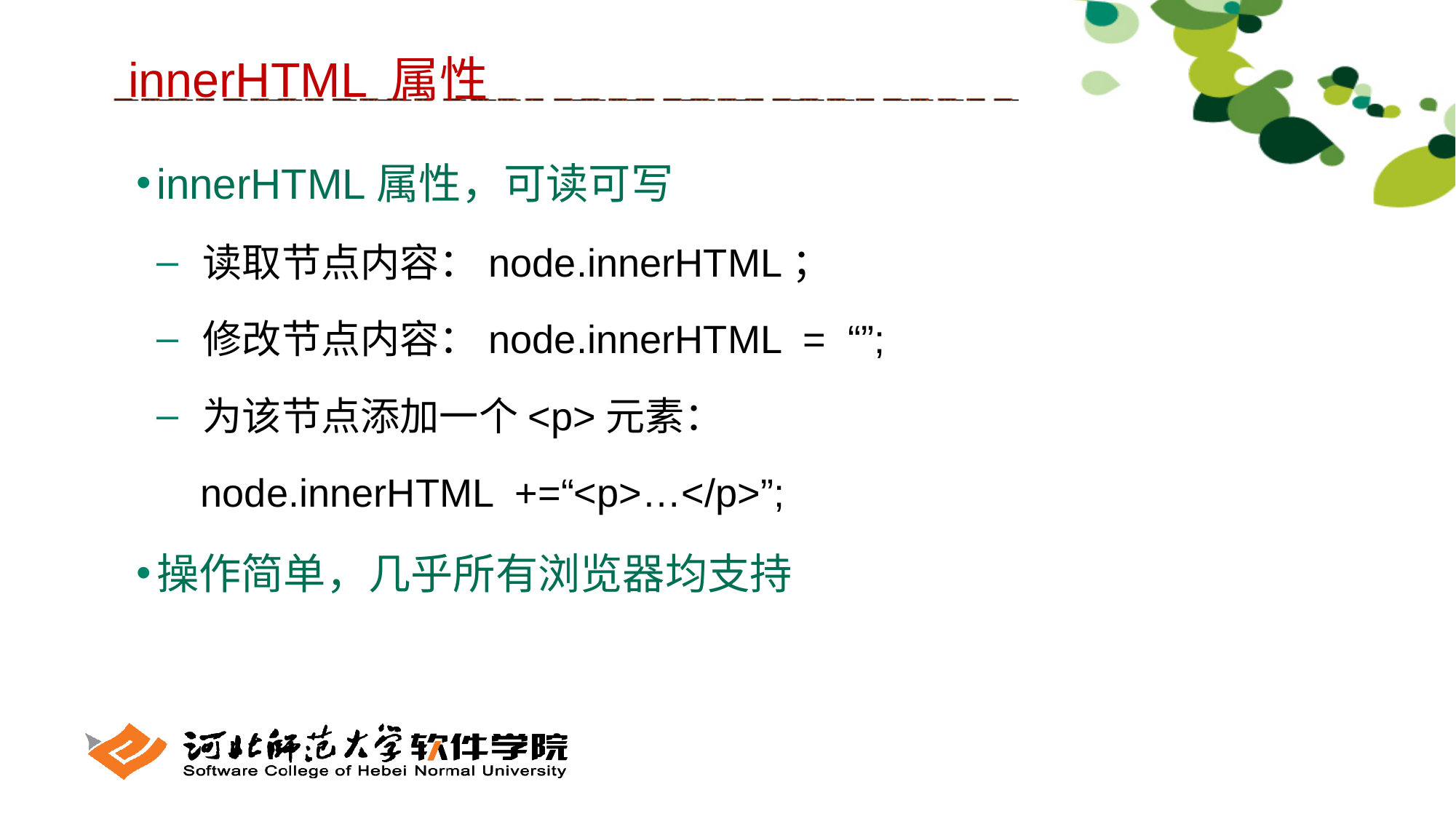

innerHTML 属性
innerHTML属性，可读可写
 读取节点内容：node.innerHTML；
 修改节点内容：node.innerHTML  =  “”;
 为该节点添加一个<p>元素：
    node.innerHTML  +=“<p>…</p>”;
操作简单，几乎所有浏览器均支持